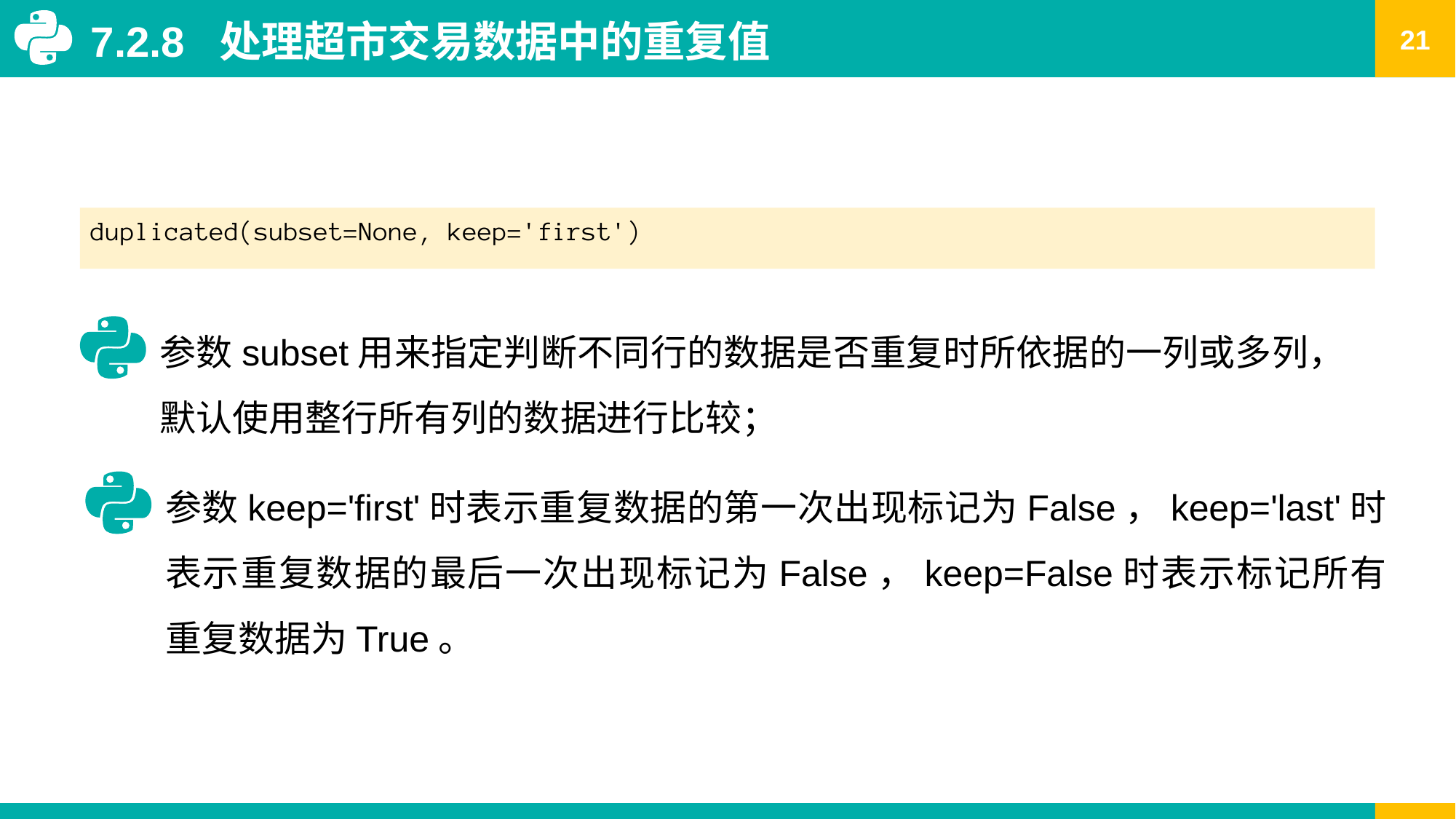

7.2.8  处理超市交易数据中的重复值
duplicated(subset=None, keep='first')
参数subset用来指定判断不同行的数据是否重复时所依据的一列或多列，默认使用整行所有列的数据进行比较；

参数keep='first'时表示重复数据的第一次出现标记为False，keep='last'时表示重复数据的最后一次出现标记为False，keep=False时表示标记所有重复数据为True。